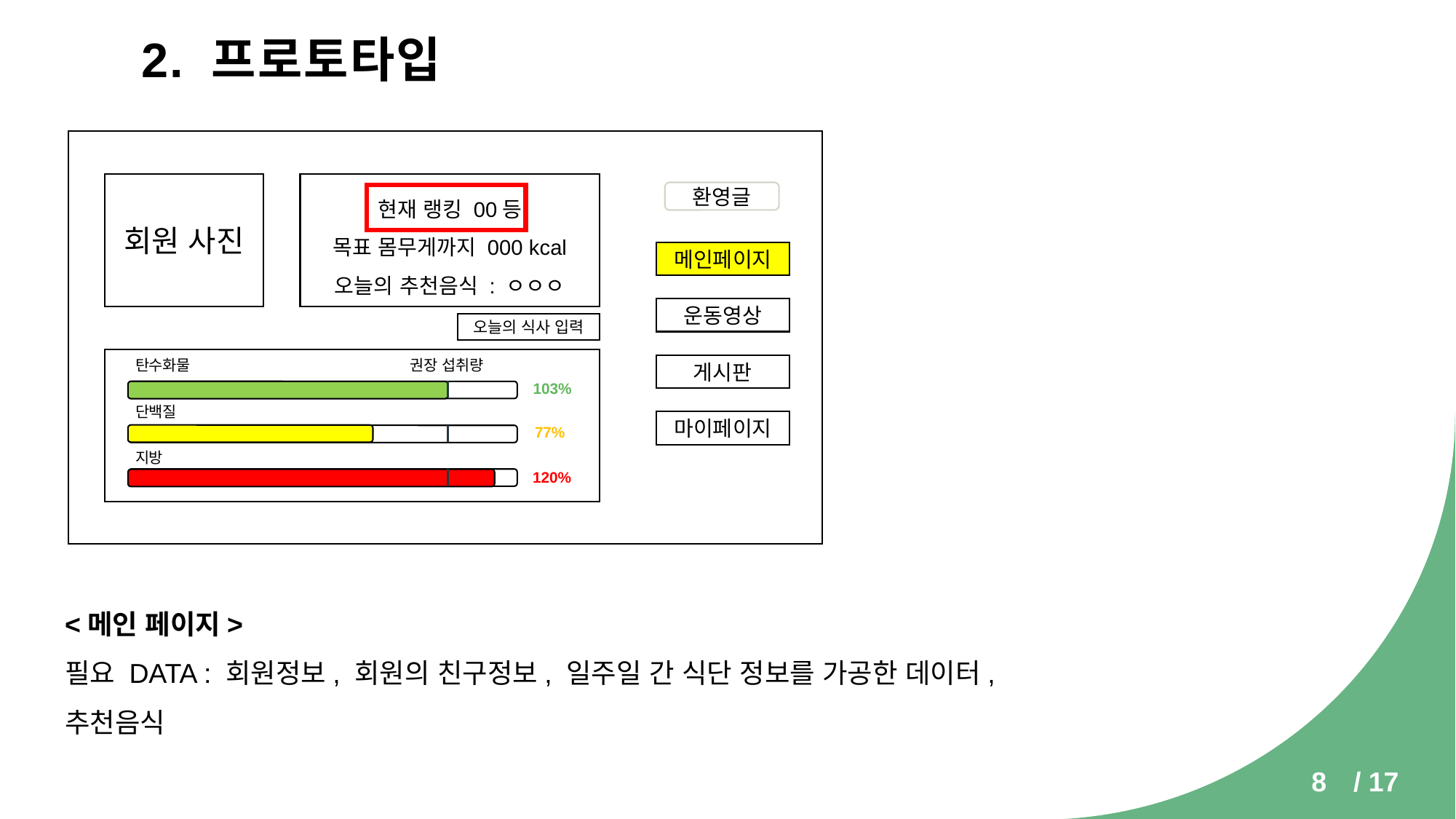

# 2. 프로토타입

회원 사진
현재 랭킹 00등
목표 몸무게까지 000 kcal
오늘의 추천음식 : ㅇㅇㅇ
환영글

메인페이지
운동영상
오늘의 식사 입력

탄수화물
권장 섭취량
게시판
103%

단백질
마이페이지
77%

지방
120%

<메인 페이지>
필요 DATA : 회원정보, 회원의 친구정보, 일주일 간 식단 정보를 가공한 데이터, 추천음식
8